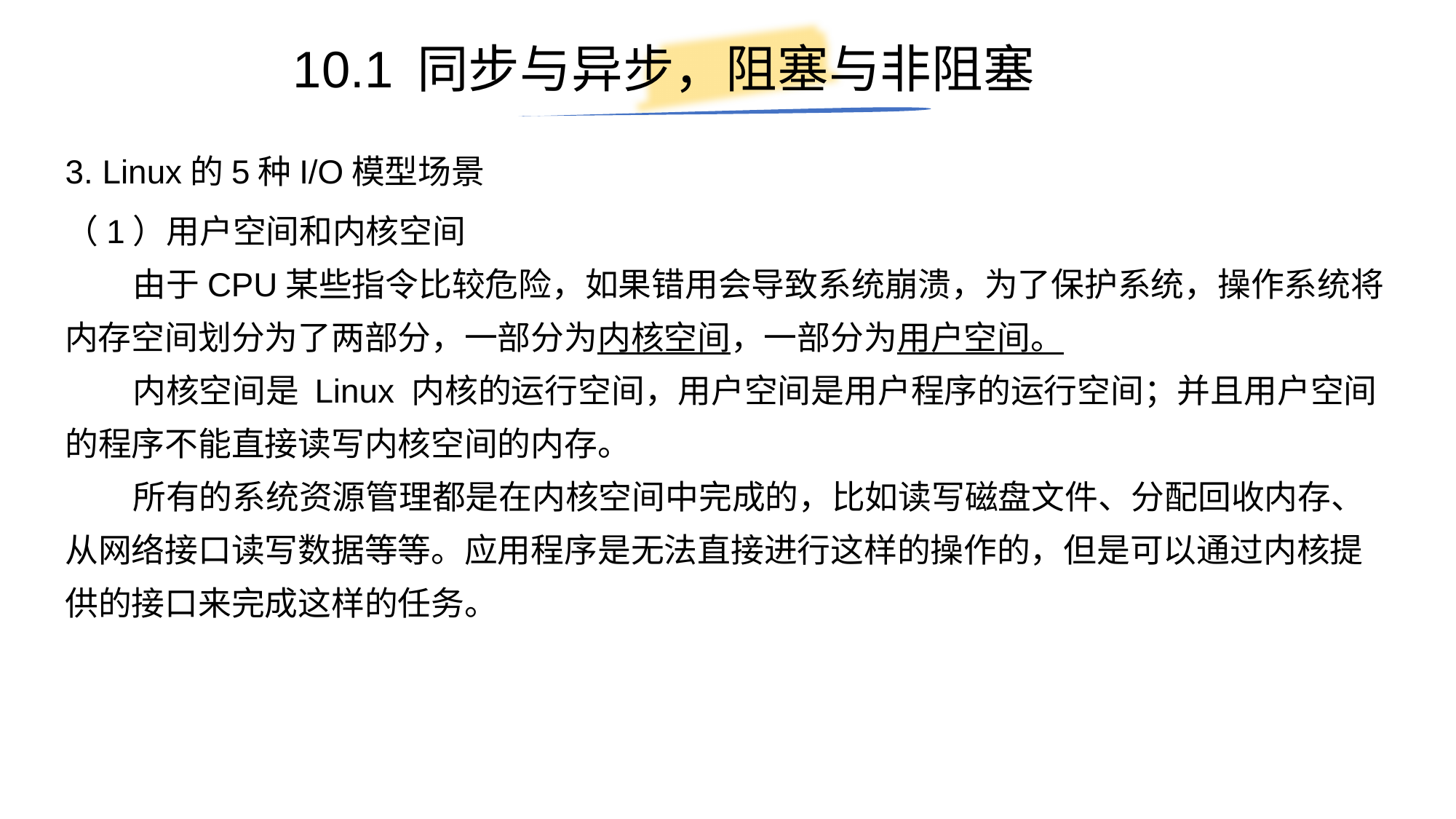

# 10.1 同步与异步，阻塞与非阻塞

3. Linux的5种I/O模型场景
（1）用户空间和内核空间
        由于CPU某些指令比较危险，如果错用会导致系统崩溃，为了保护系统，操作系统将内存空间划分为了两部分，一部分为内核空间，一部分为用户空间。
        内核空间是 Linux 内核的运行空间，用户空间是用户程序的运行空间；并且用户空间的程序不能直接读写内核空间的内存。
        所有的系统资源管理都是在内核空间中完成的，比如读写磁盘文件、分配回收内存、从网络接口读写数据等等。应用程序是无法直接进行这样的操作的，但是可以通过内核提供的接口来完成这样的任务。